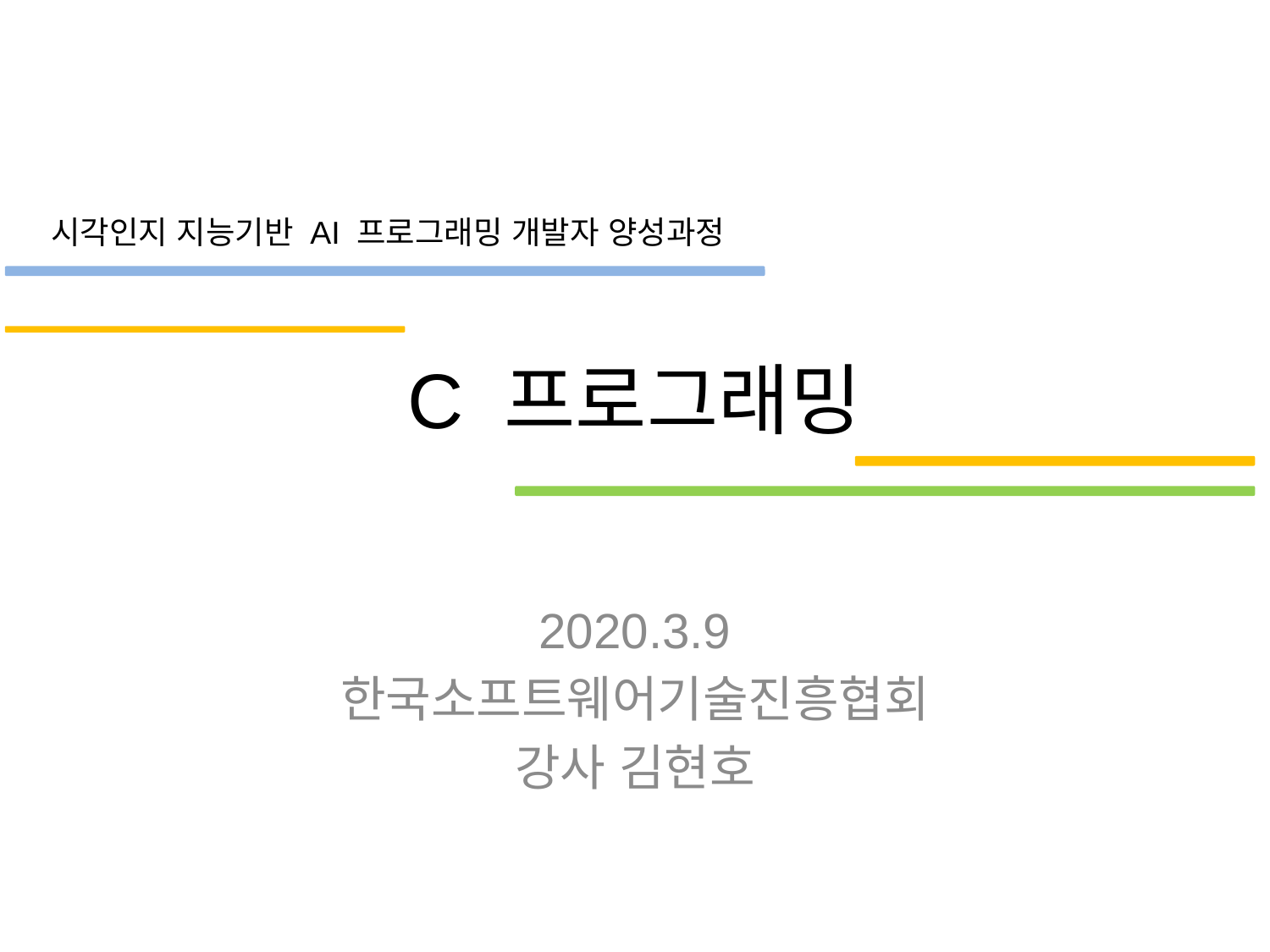

시각인지 지능기반 AI 프로그래밍 개발자 양성과정

# C 프로그래밍

2020.3.9
한국소프트웨어기술진흥협회
강사 김현호